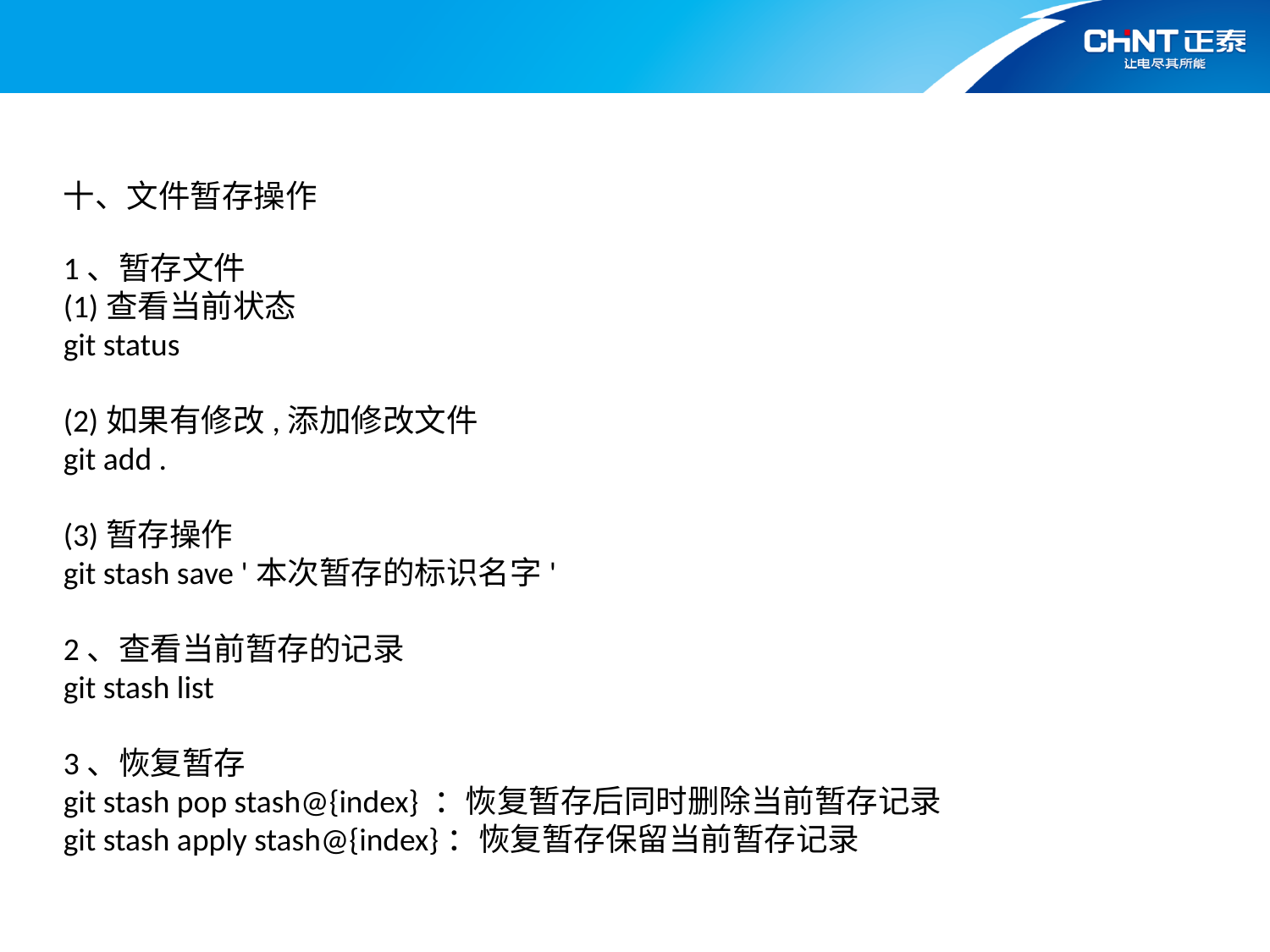

敏捷开发流程Overview
十、文件暂存操作
1、暂存文件
(1)查看当前状态
git status

(2)如果有修改,添加修改文件
git add .

(3)暂存操作
git stash save '本次暂存的标识名字'

2、查看当前暂存的记录
git stash list

3、恢复暂存
git stash pop stash@{index} ：恢复暂存后同时删除当前暂存记录
git stash apply stash@{index}：恢复暂存保留当前暂存记录